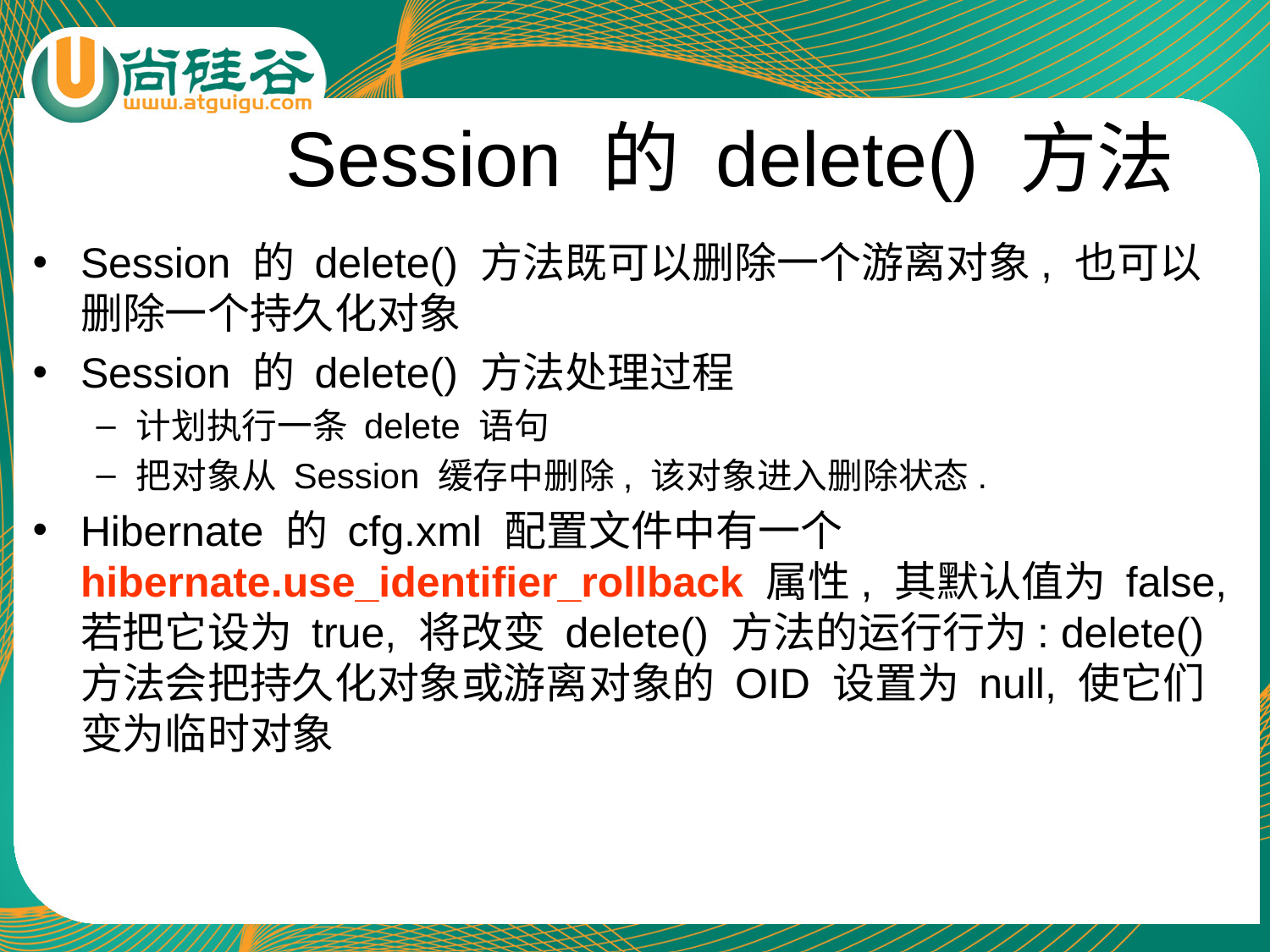

# Session 的 delete() 方法
Session 的 delete() 方法既可以删除一个游离对象, 也可以删除一个持久化对象
Session 的 delete() 方法处理过程
计划执行一条 delete 语句
把对象从 Session 缓存中删除, 该对象进入删除状态.
Hibernate 的 cfg.xml 配置文件中有一个 hibernate.use_identifier_rollback 属性, 其默认值为 false, 若把它设为 true, 将改变 delete() 方法的运行行为: delete() 方法会把持久化对象或游离对象的 OID 设置为 null, 使它们变为临时对象